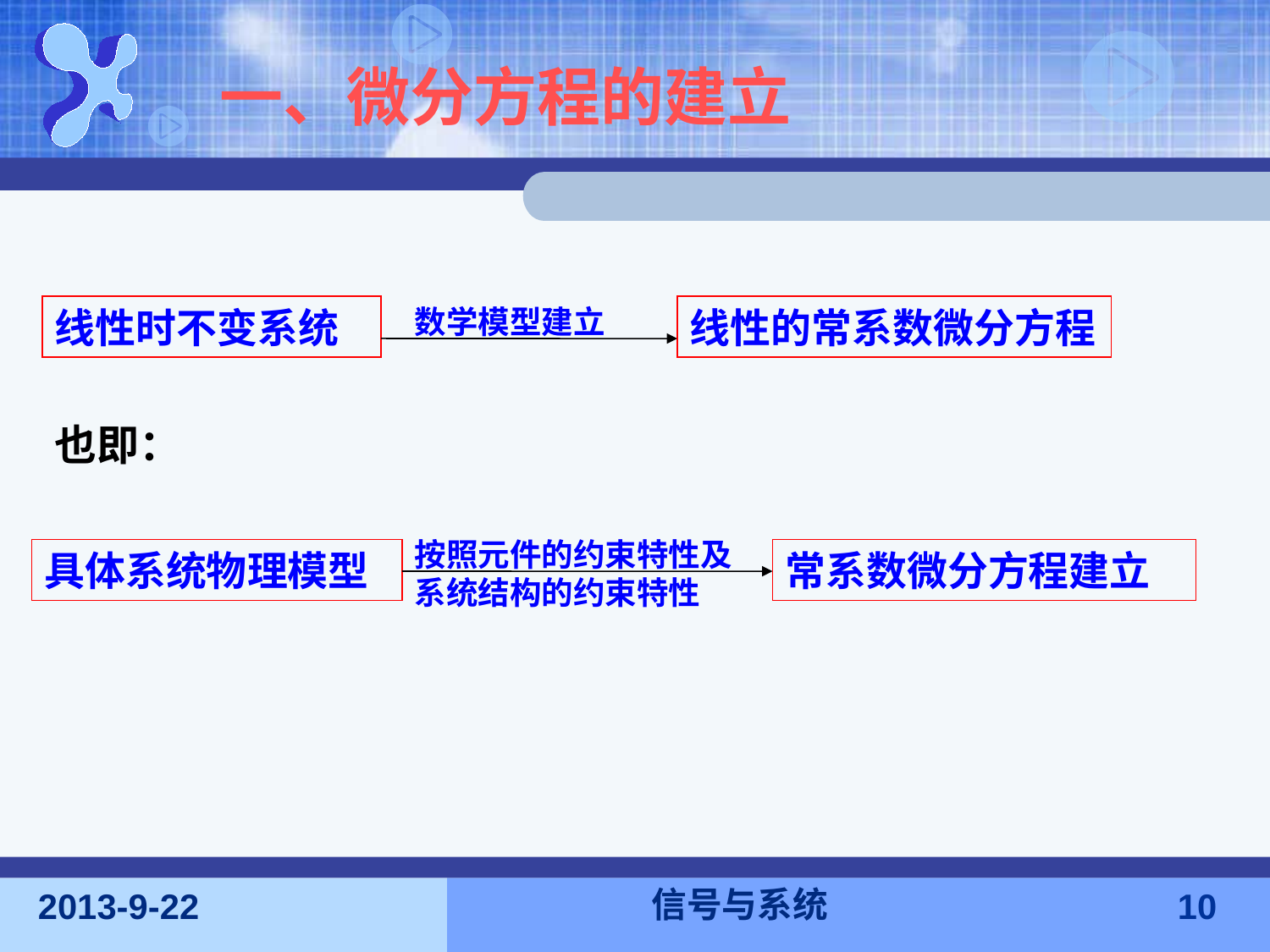

# 一、微分方程的建立
线性时不变系统
数学模型建立

线性的常系数微分方程
也即：
按照元件的约束特性及系统结构的约束特性

具体系统物理模型
常系数微分方程建立
信号与系统
2013-9-22
10